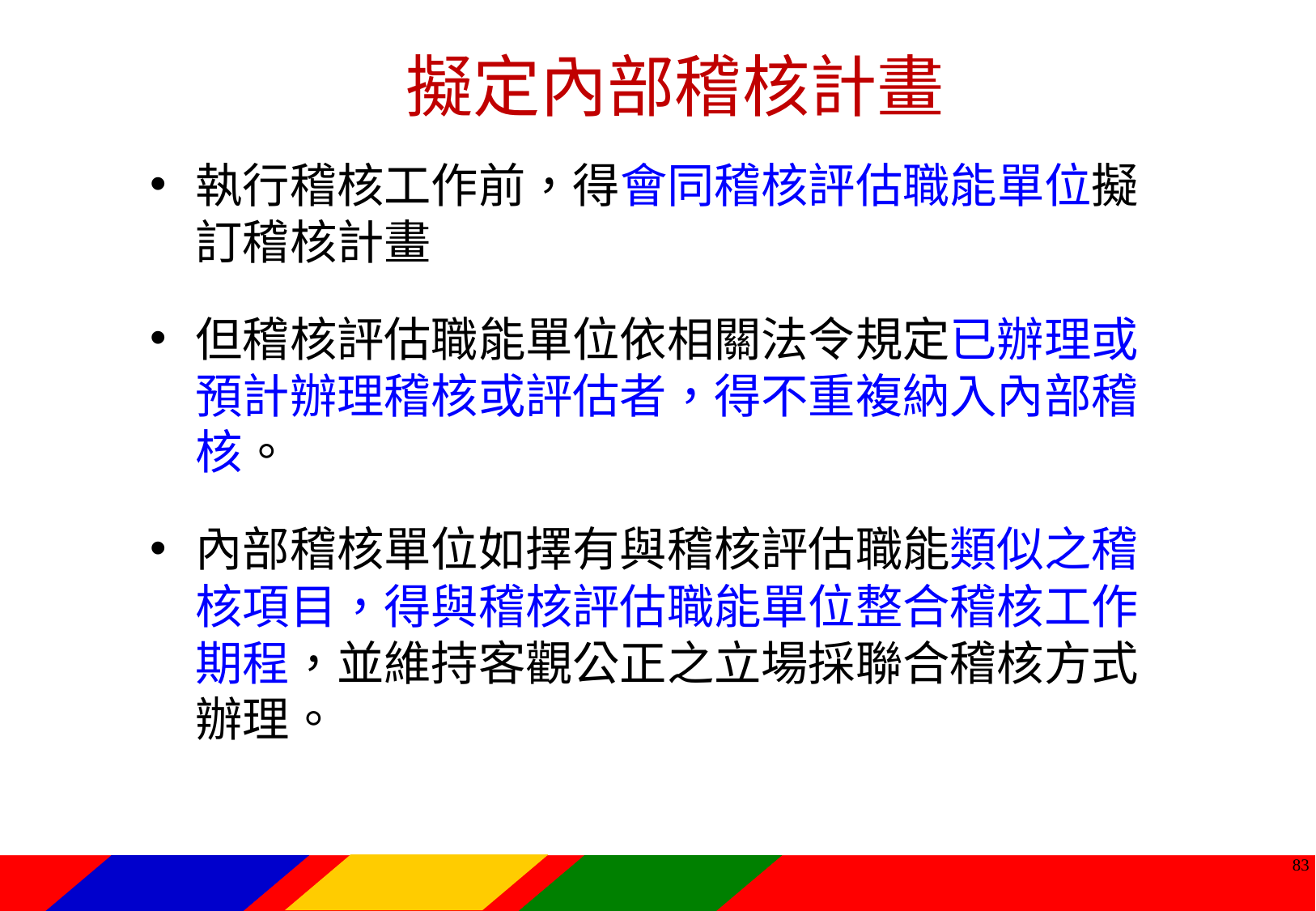

擬定內部稽核計畫
執行稽核工作前，得會同稽核評估職能單位擬訂稽核計畫
但稽核評估職能單位依相關法令規定已辦理或預計辦理稽核或評估者，得不重複納入內部稽核。
內部稽核單位如擇有與稽核評估職能類似之稽核項目，得與稽核評估職能單位整合稽核工作期程，並維持客觀公正之立場採聯合稽核方式辦理。
83